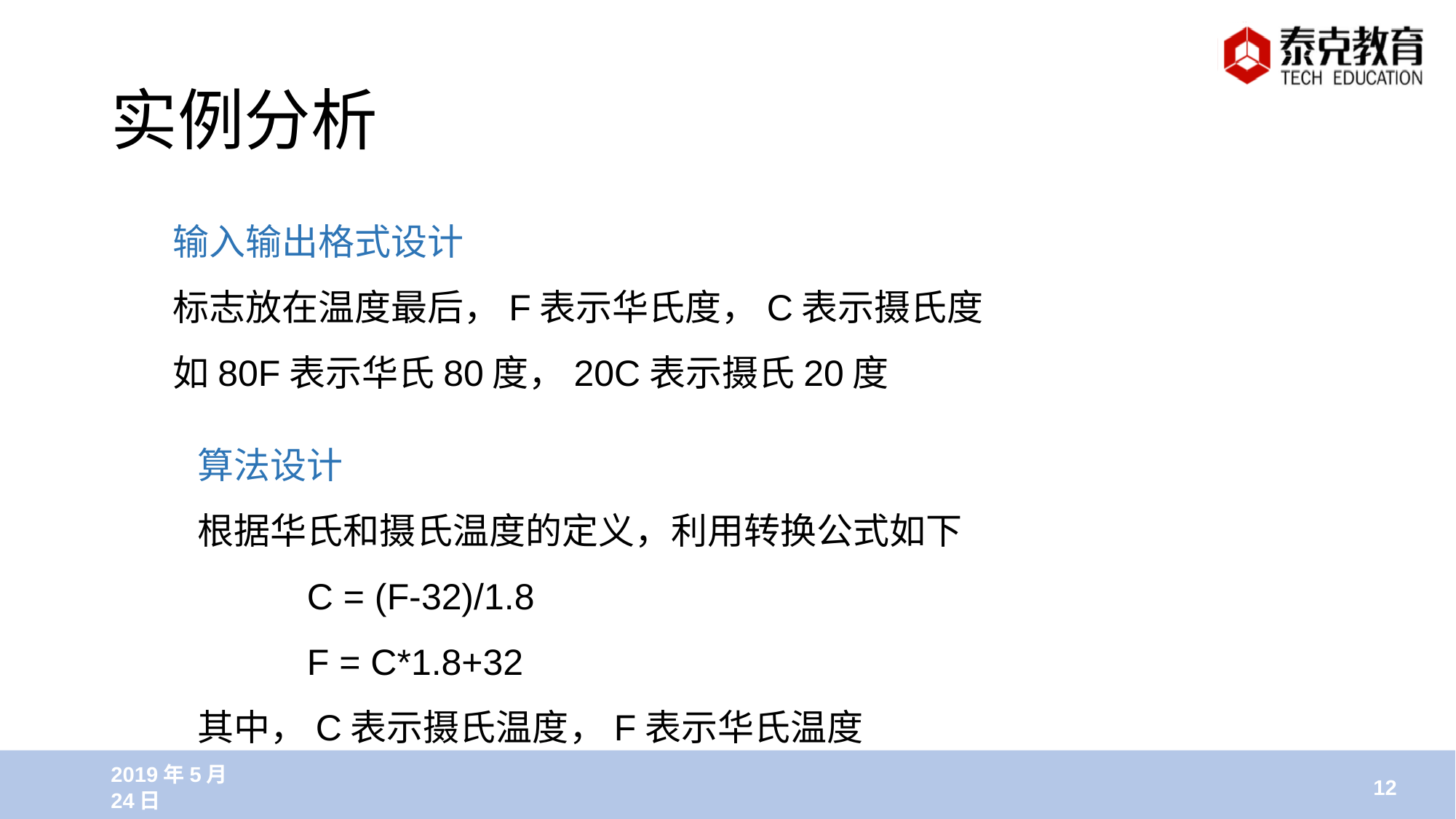

# 实例分析
输入输出格式设计
标志放在温度最后，F表示华氏度，C表示摄氏度
如80F表示华氏80度，20C表示摄氏20度

算法设计
根据华氏和摄氏温度的定义，利用转换公式如下
	C = (F-32)/1.8
	F = C*1.8+32
其中，C表示摄氏温度，F表示华氏温度
2019年5月24日
12